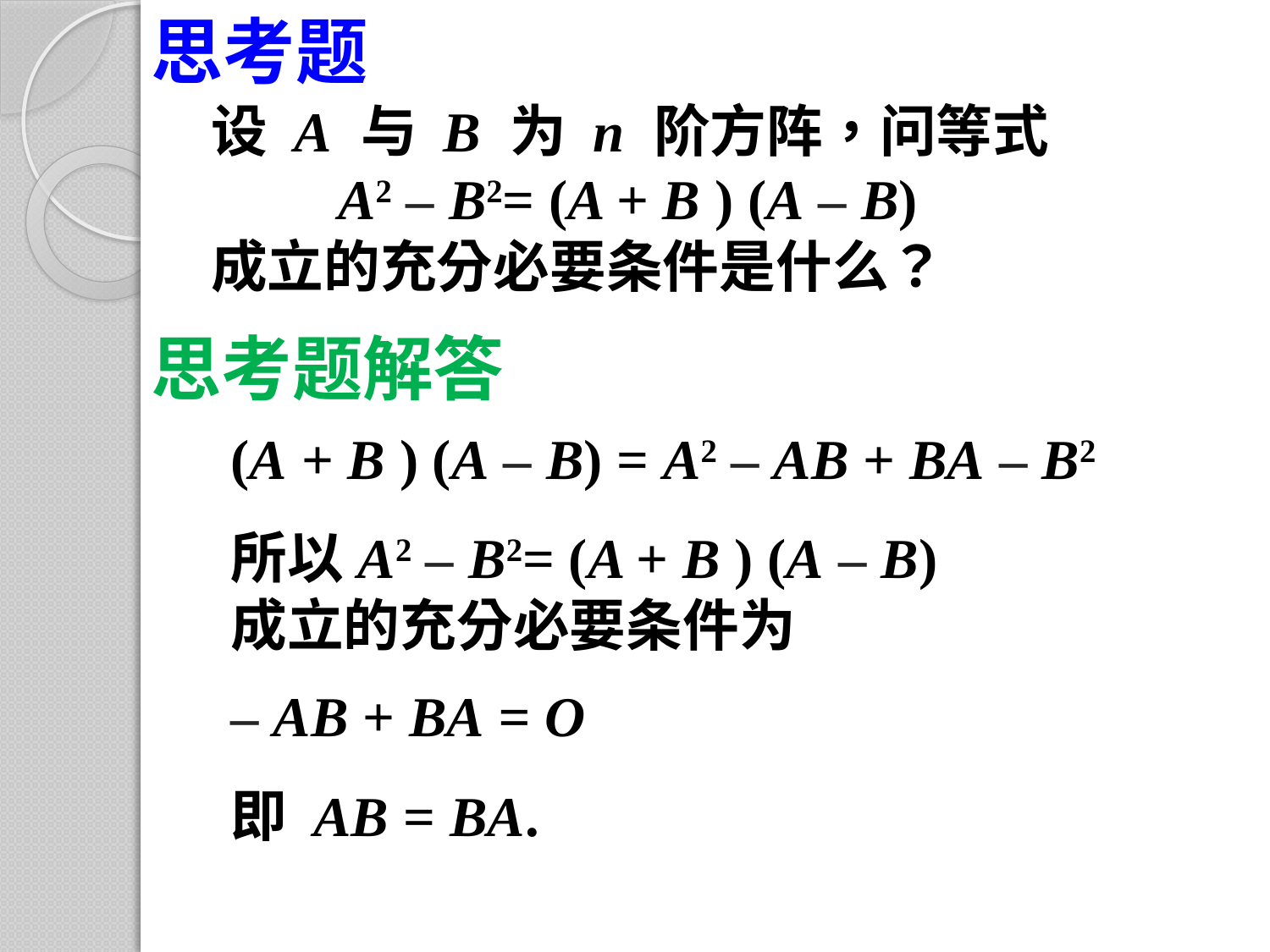

# 思考题
设 A 与 B 为 n 阶方阵，问等式
	A2 – B2= (A + B ) (A – B)
成立的充分必要条件是什么？
思考题解答
(A + B ) (A – B) = A2 – AB + BA – B2
所以	A2 – B2= (A + B ) (A – B)
成立的充分必要条件为
– AB + BA = O
即 AB = BA.